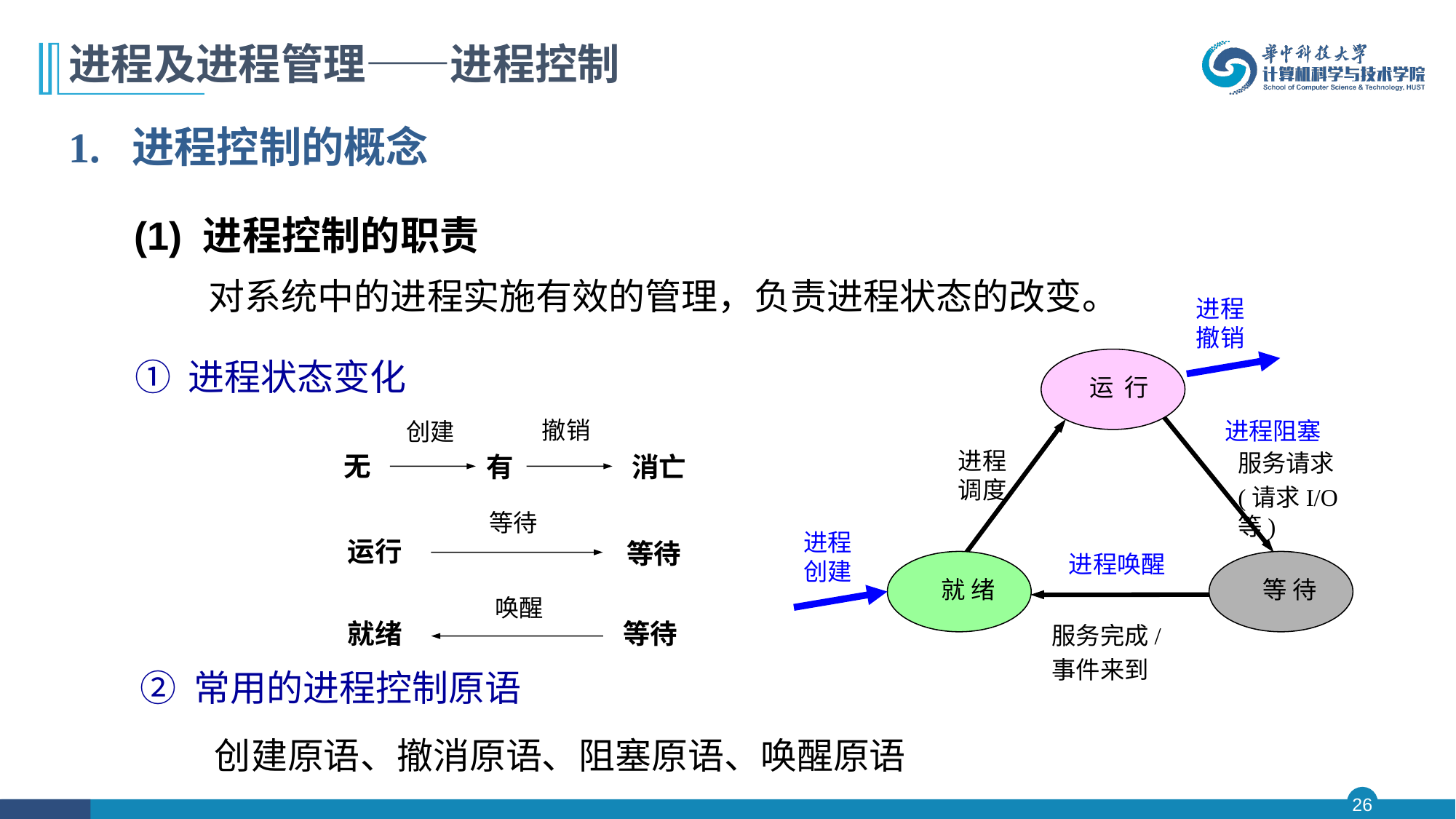

# 进程及进程管理——进程控制
1.  进程控制的概念
      (1) 进程控制的职责
                对系统中的进程实施有效的管理，负责进程状态的改变。
       ① 进程状态变化

进程撤销
  运  行

进程调度
服务请求
(请求I/O等)
   就 绪
   等 待

服务完成/
事件来到
撤销
进程阻塞
创建
无
有
消亡

等待
进程创建
运行
等待

进程唤醒
唤醒
等待
就绪

② 常用的进程控制原语
        创建原语、撤消原语、阻塞原语、唤醒原语